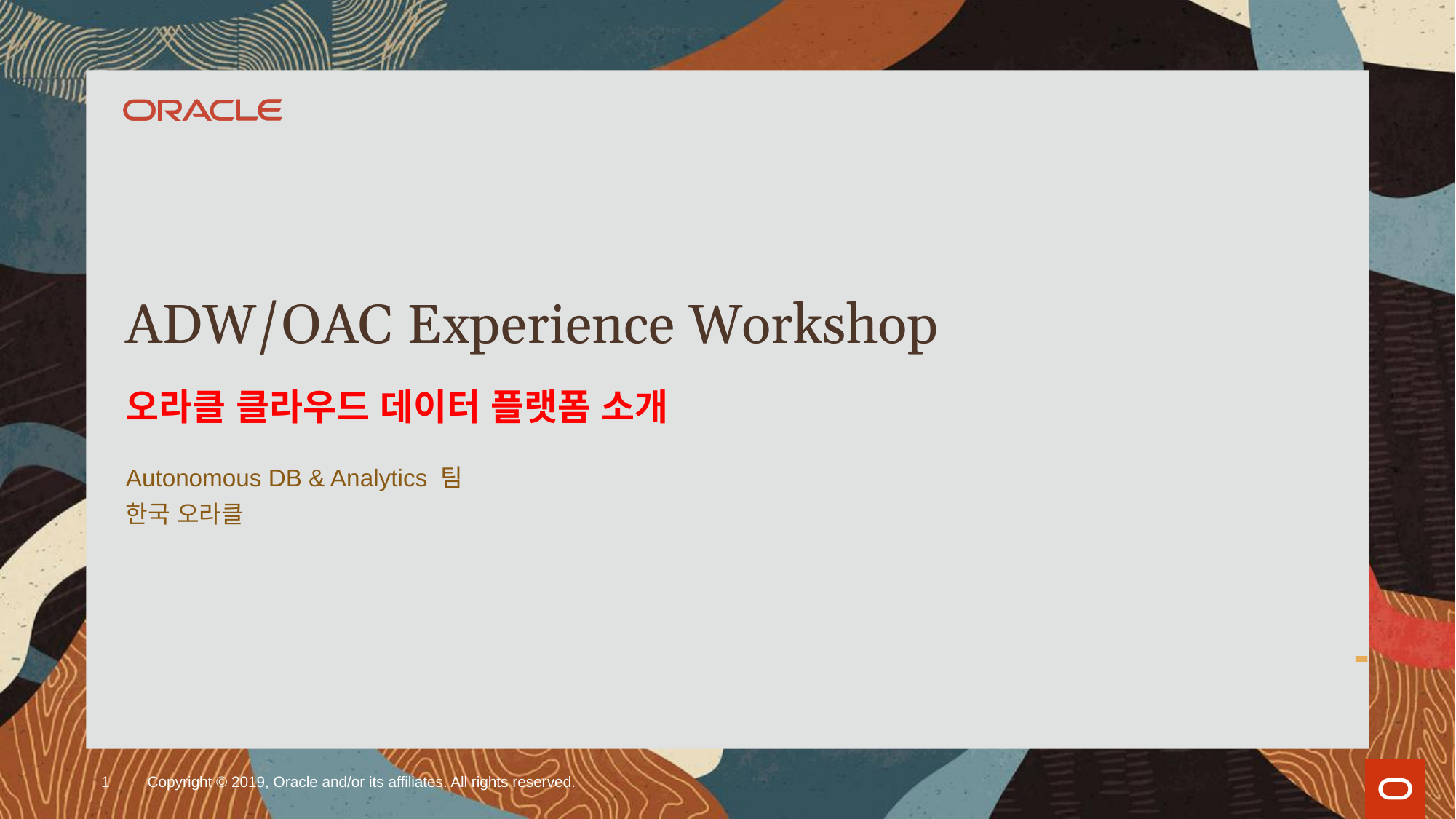

# ADW/OAC Experience Workshop
오라클 클라우드 데이터 플랫폼 소개
Autonomous DB & Analytics 팀
한국 오라클

1
Copyright © 2019, Oracle and/or its affiliates. All rights reserved.